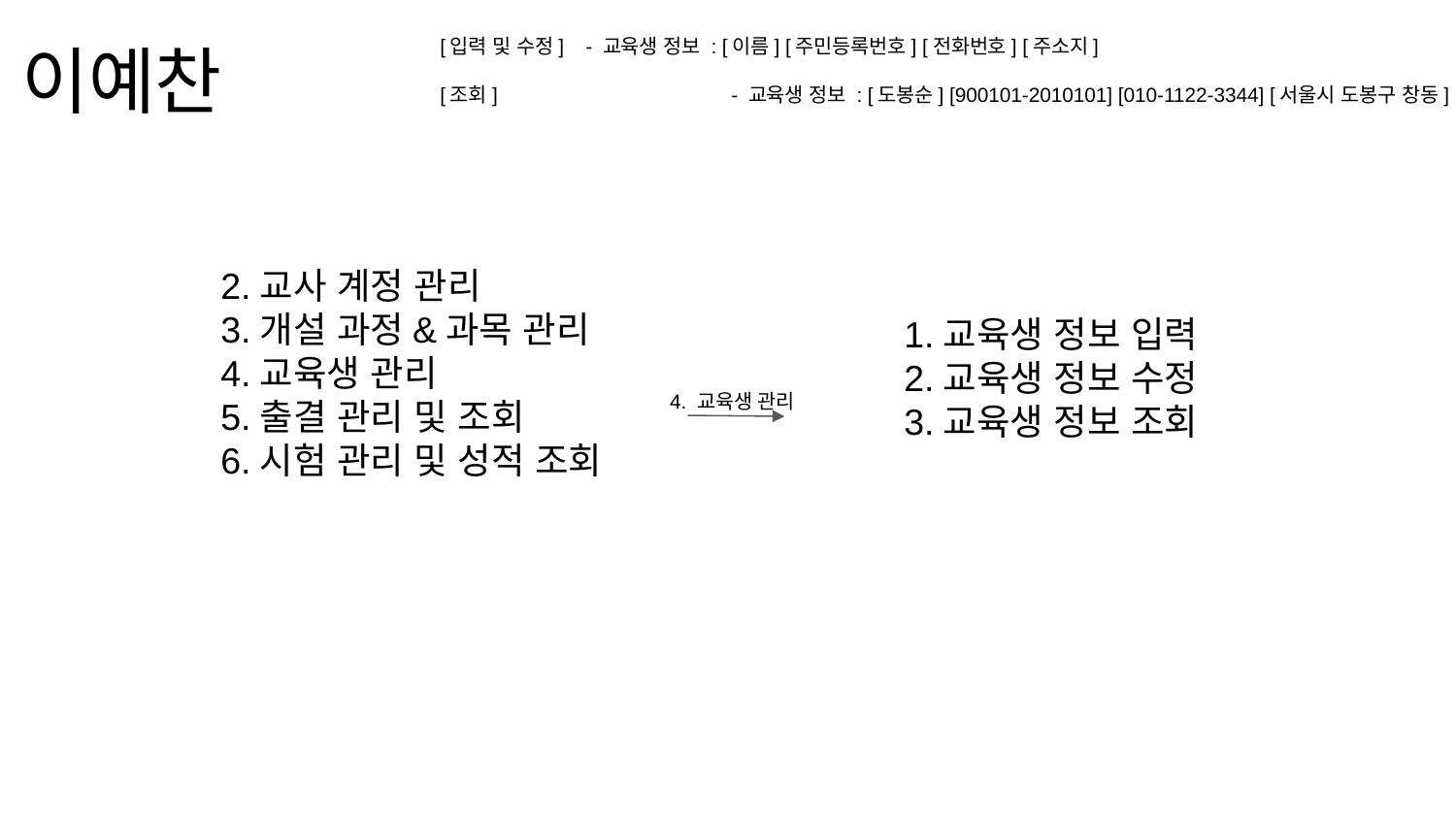

[입력 및 수정]	- 교육생 정보 : [이름] [주민등록번호] [전화번호] [주소지]

[조회]		- 교육생 정보 : [도봉순] [900101-2010101] [010-1122-3344] [서울시 도봉구 창동]
# 이예찬
2.교사 계정 관리
3.개설 과정&과목 관리
4.교육생 관리
5.출결 관리 및 조회
6.시험 관리 및 성적 조회

1.교육생 정보 입력
2.교육생 정보 수정
3.교육생 정보 조회

4. 교육생 관리